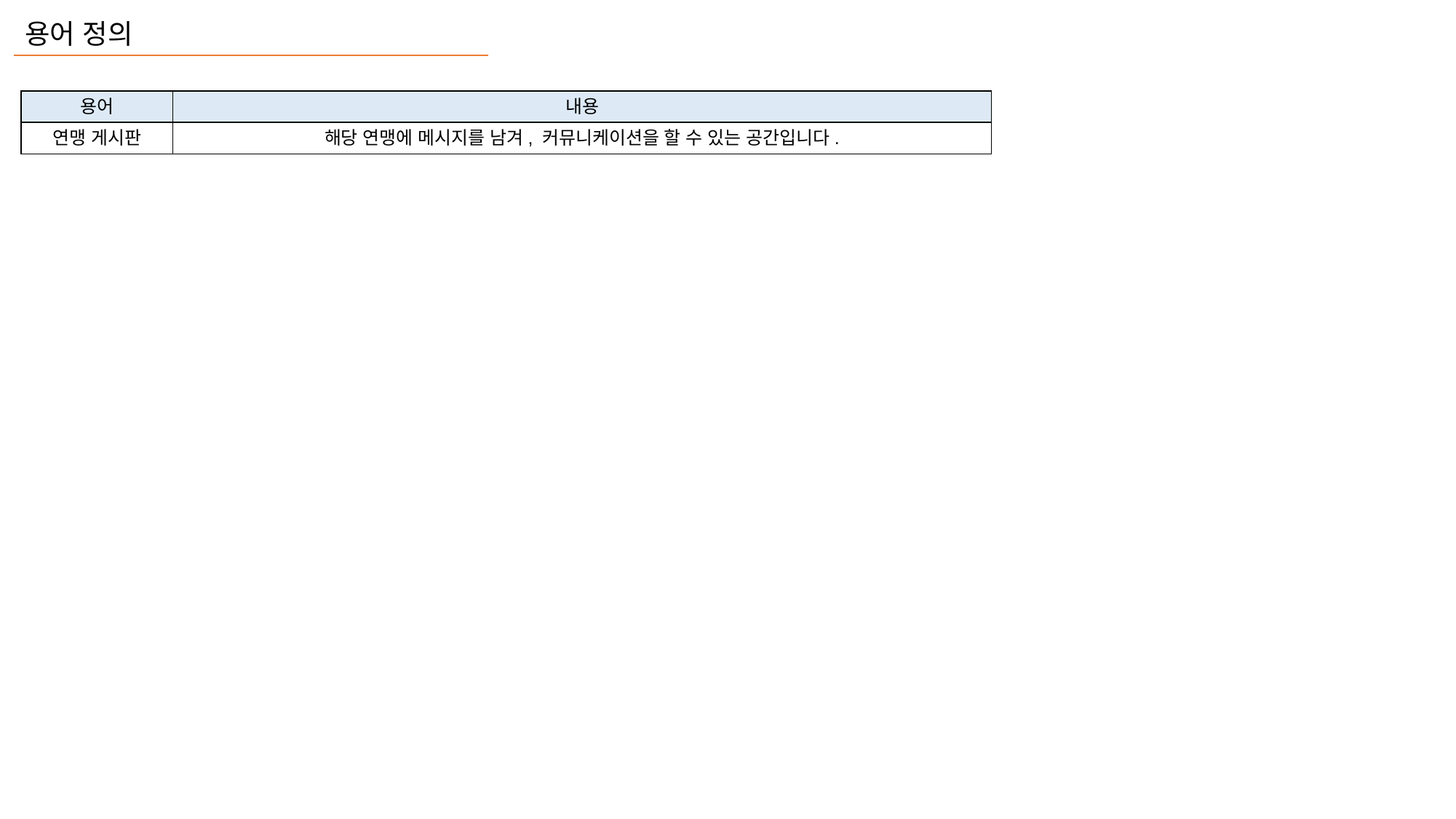

용어 정의
| 용어 | 내용 |
| --- | --- |
| 연맹 게시판 | 해당 연맹에 메시지를 남겨, 커뮤니케이션을 할 수 있는 공간입니다. |